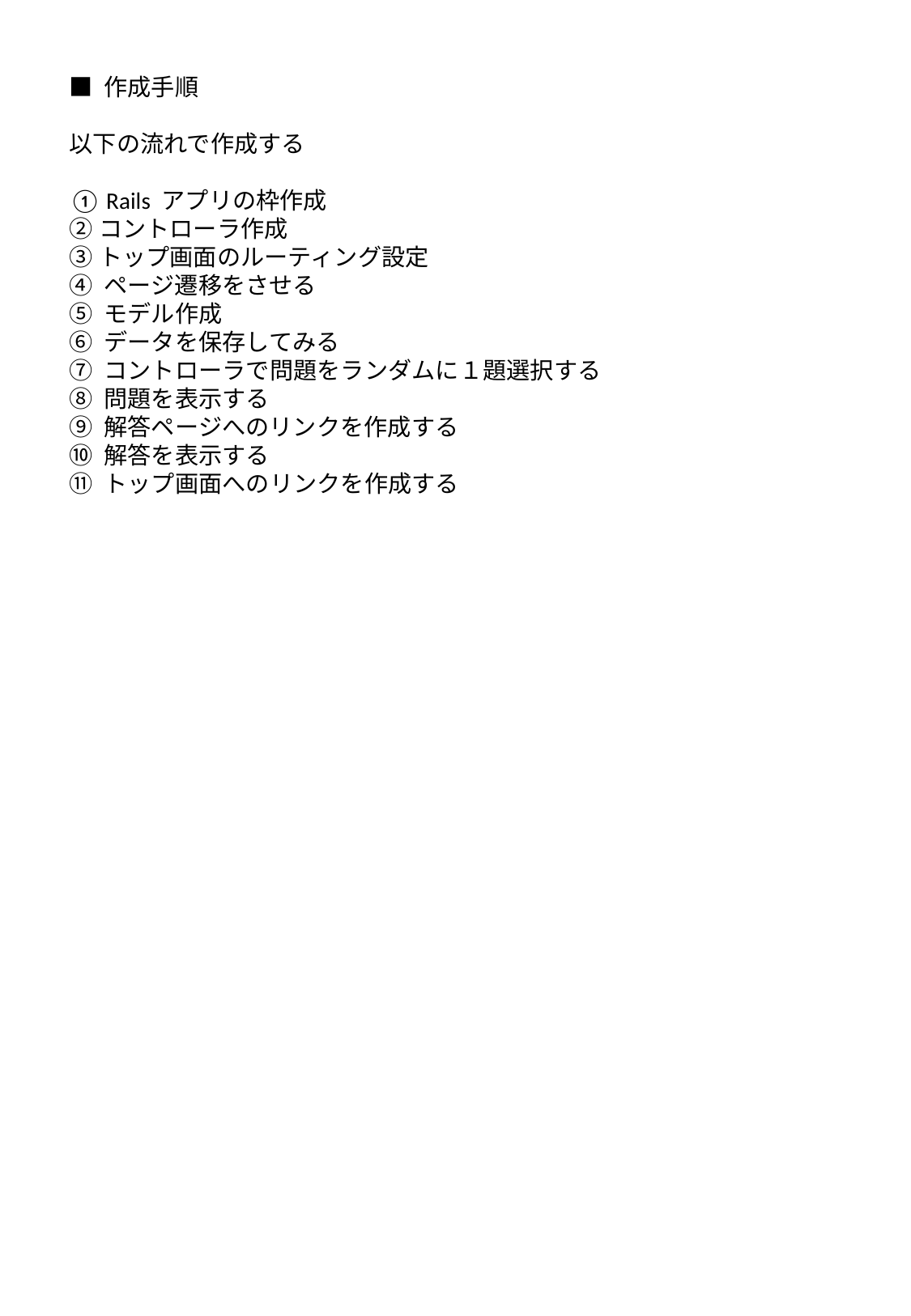

■ 作成手順

以下の流れで作成する

① Rails アプリの枠作成
②コントローラ作成
③トップ画面のルーティング設定
④ ページ遷移をさせる
⑤ モデル作成
⑥ データを保存してみる
⑦ コントローラで問題をランダムに１題選択する
⑧ 問題を表示する
⑨ 解答ページへのリンクを作成する
⑩ 解答を表示する
⑪ トップ画面へのリンクを作成する